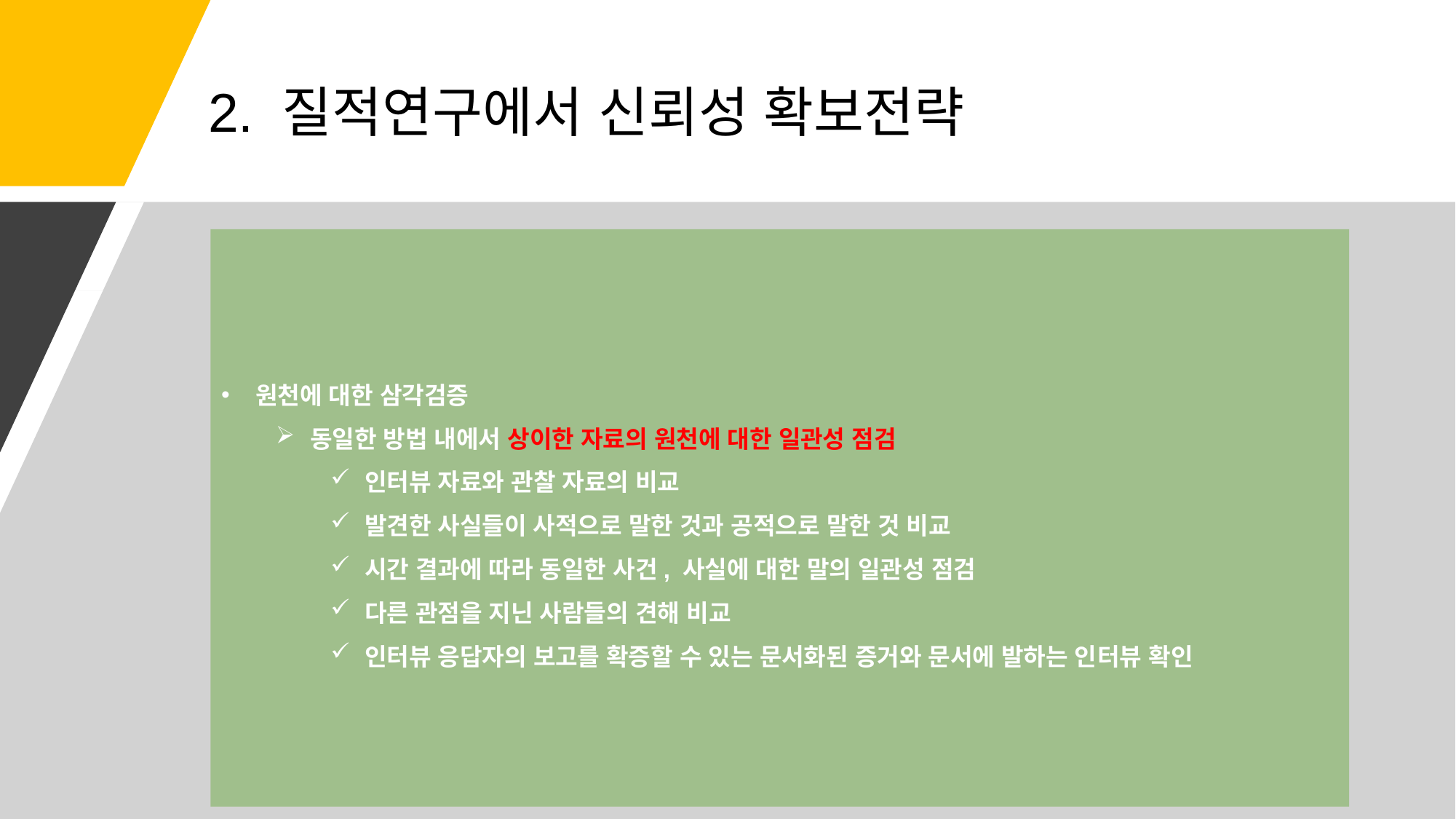

# 2. 질적연구에서 신뢰성 확보전략

원천에 대한 삼각검증
동일한 방법 내에서 상이한 자료의 원천에 대한 일관성 점검
인터뷰 자료와 관찰 자료의 비교
발견한 사실들이 사적으로 말한 것과 공적으로 말한 것 비교
시간 결과에 따라 동일한 사건, 사실에 대한 말의 일관성 점검
다른 관점을 지닌 사람들의 견해 비교
인터뷰 응답자의 보고를 확증할 수 있는 문서화된 증거와 문서에 발하는 인터뷰 확인